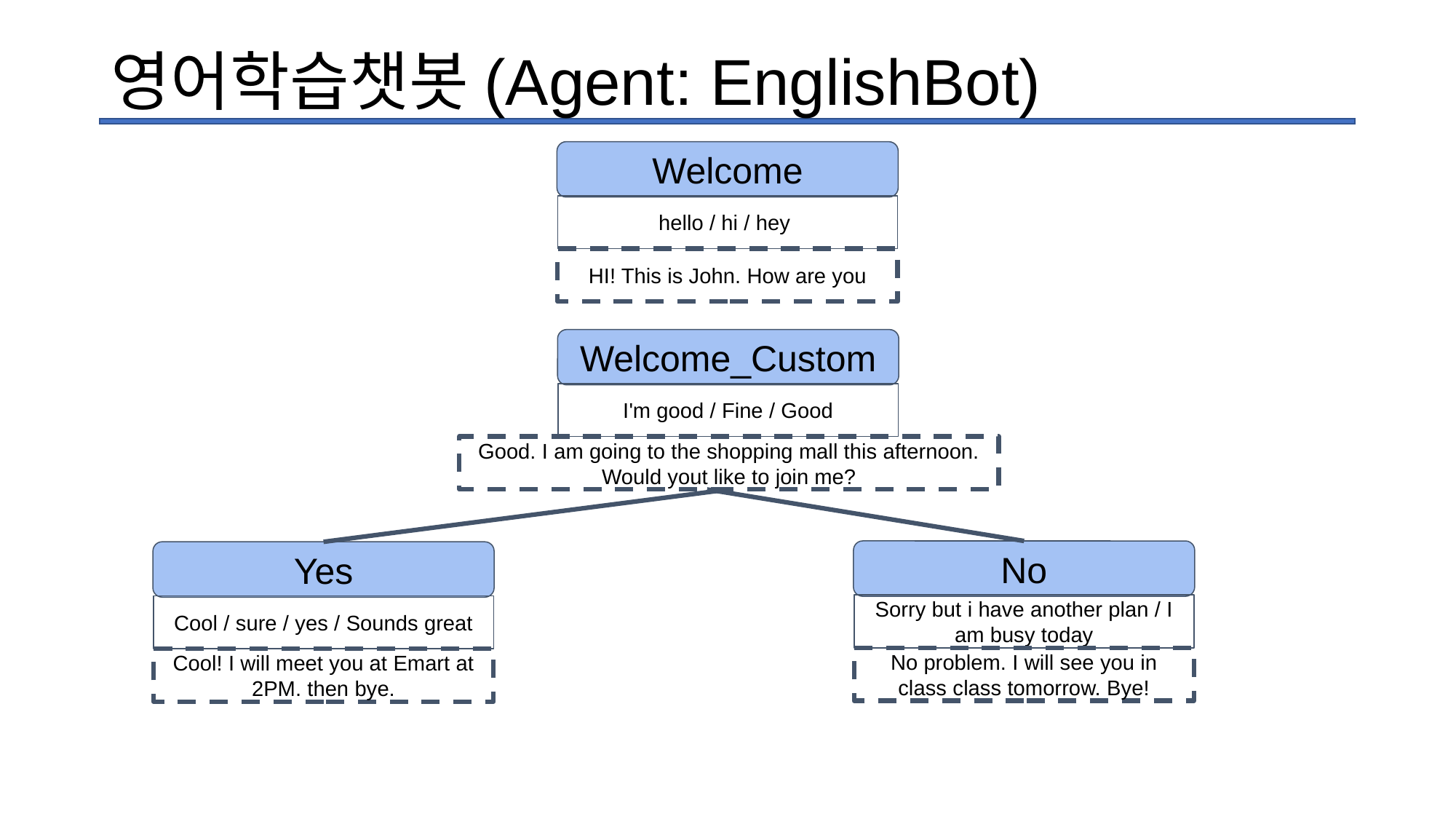

# 영어학습챗봇(Agent: EnglishBot)
Welcome

hello / hi / hey
HI! This is John. How are you
Welcome_Custom
I'm good / Fine / Good
Good. I am going to the shopping mall this afternoon. Would yout like to join me?
No
Yes
Sorry but i have another plan / I am busy today
Cool / sure / yes / Sounds great
No problem. I will see you in class class tomorrow. Bye!
Cool! I will meet you at Emart at 2PM. then bye.